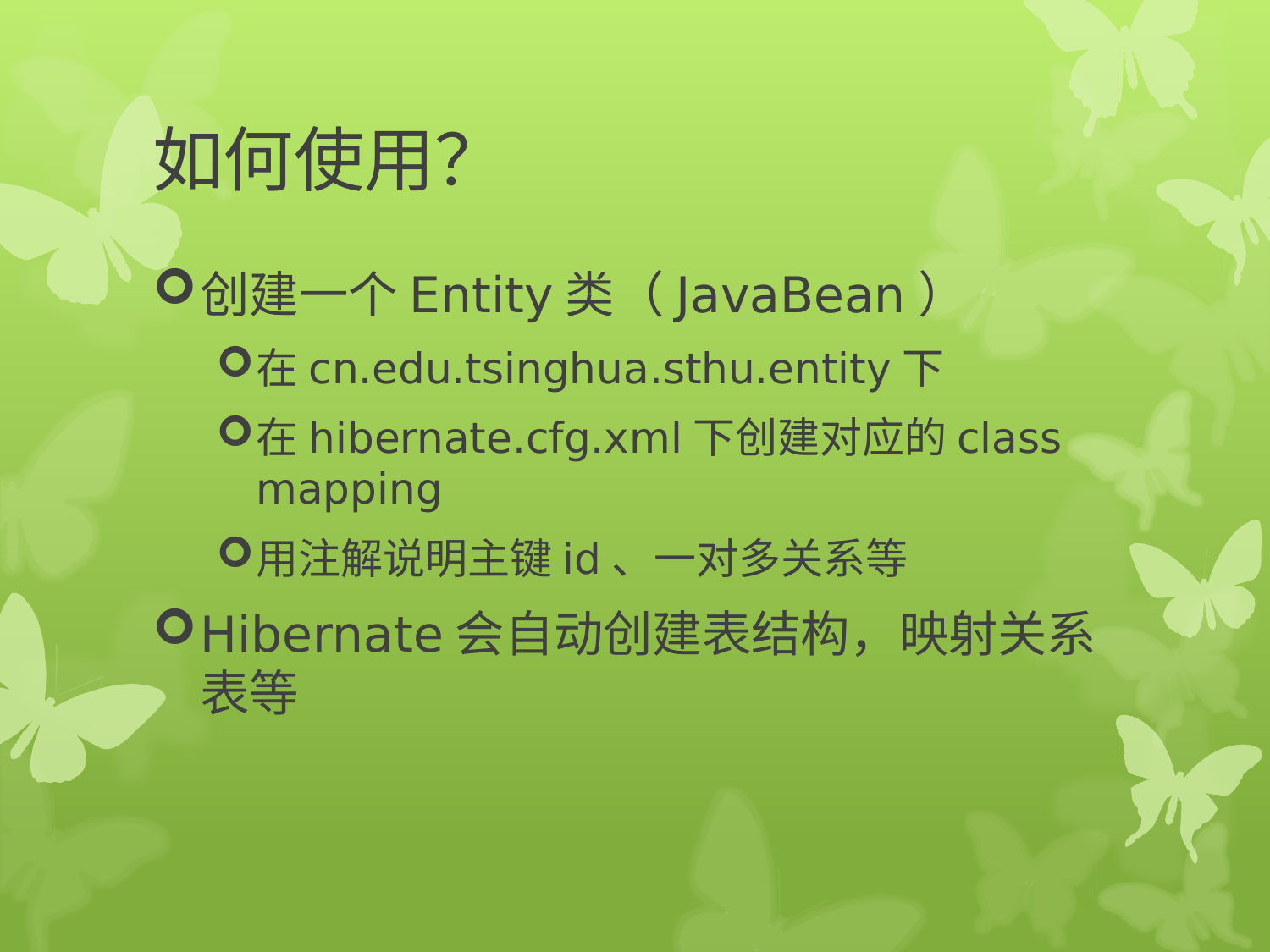

# 如何使用？
创建一个Entity类（JavaBean）
在cn.edu.tsinghua.sthu.entity下
在hibernate.cfg.xml下创建对应的class mapping
用注解说明主键id、一对多关系等
Hibernate会自动创建表结构，映射关系表等